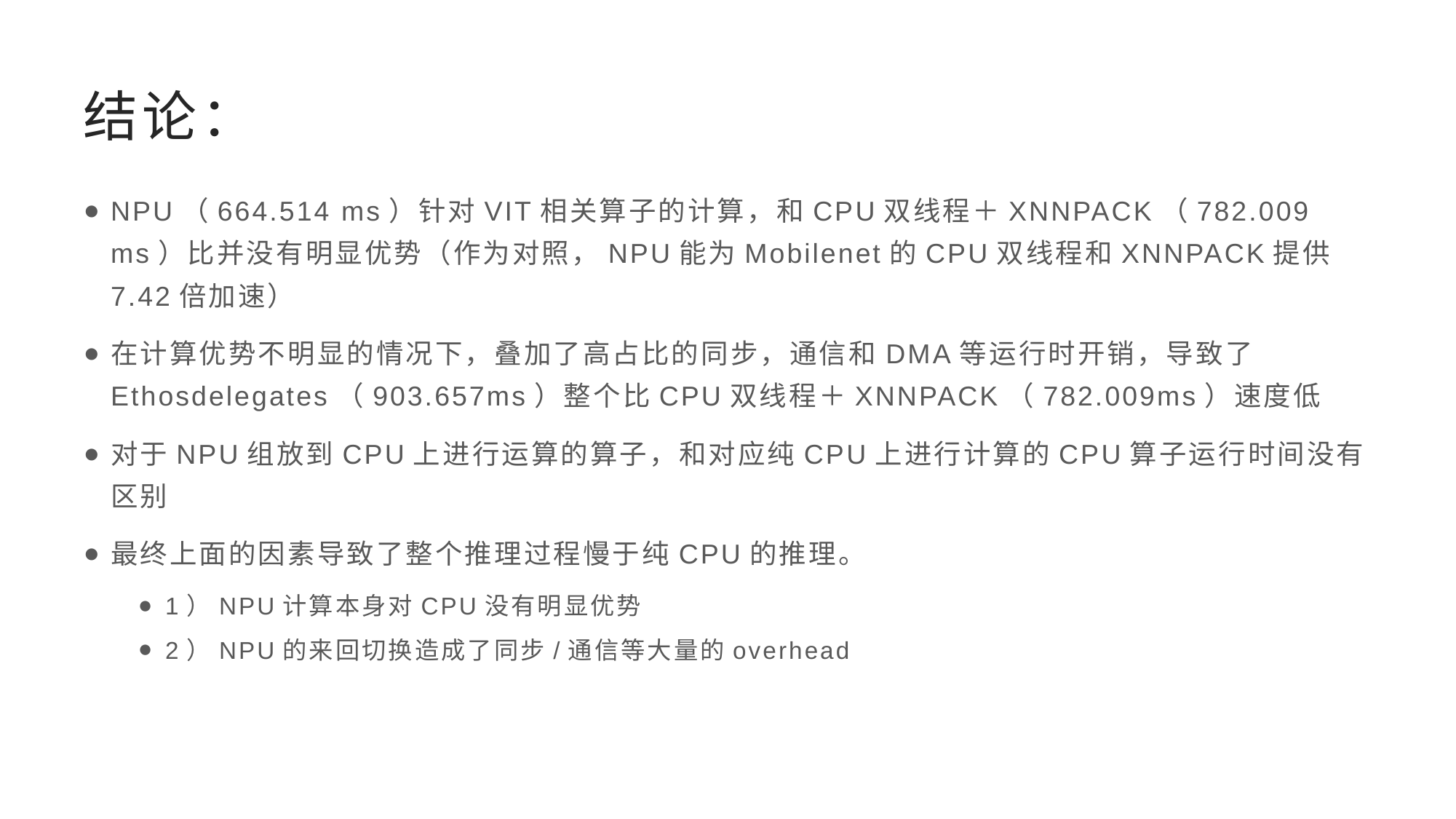

# 结论：
NPU（664.514 ms）针对VIT相关算子的计算，和CPU双线程＋XNNPACK（782.009 ms）比并没有明显优势（作为对照，NPU能为Mobilenet的CPU双线程和XNNPACK提供7.42倍加速）
在计算优势不明显的情况下，叠加了高占比的同步，通信和DMA等运行时开销，导致了Ethosdelegates（903.657ms）整个比CPU双线程＋XNNPACK（782.009ms）速度低
对于NPU组放到CPU上进行运算的算子，和对应纯CPU上进行计算的CPU算子运行时间没有区别
最终上面的因素导致了整个推理过程慢于纯CPU的推理。
1）NPU计算本身对CPU没有明显优势
2）NPU的来回切换造成了同步/通信等大量的overhead